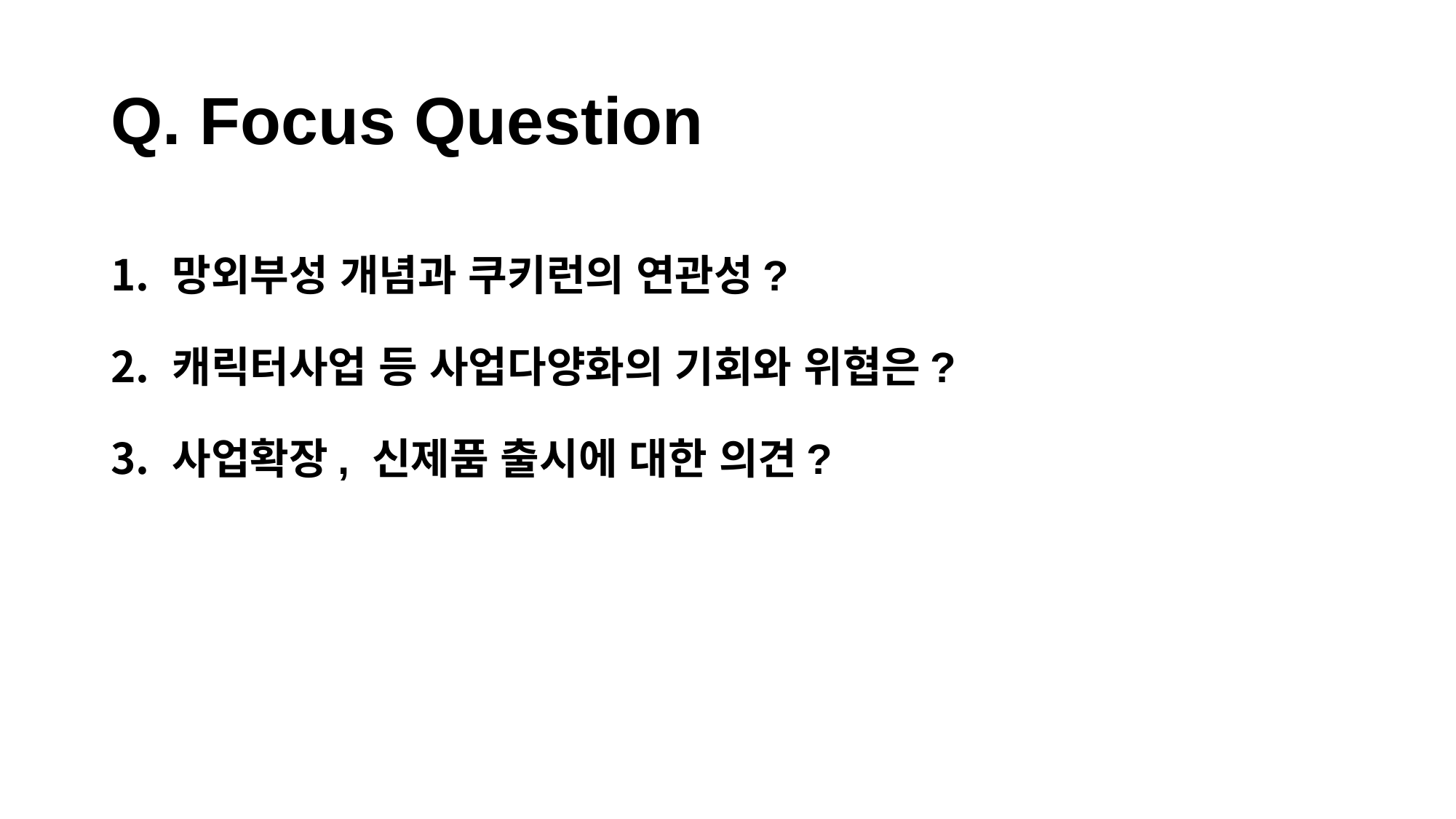

# Q. Focus Question
망외부성 개념과 쿠키런의 연관성?
캐릭터사업 등 사업다양화의 기회와 위협은?
사업확장, 신제품 출시에 대한 의견?